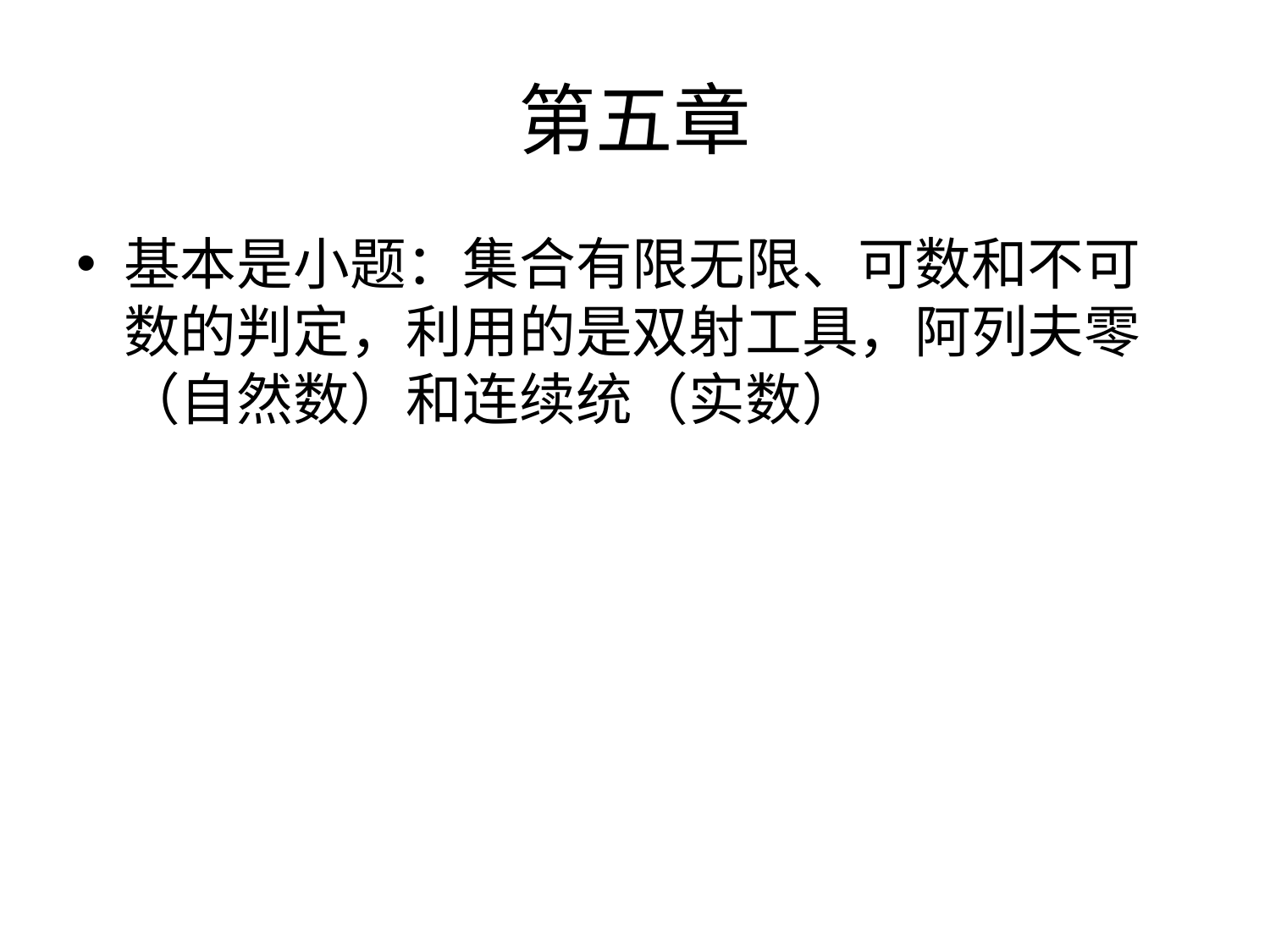

# 第五章
基本是小题：集合有限无限、可数和不可数的判定，利用的是双射工具，阿列夫零（自然数）和连续统（实数）